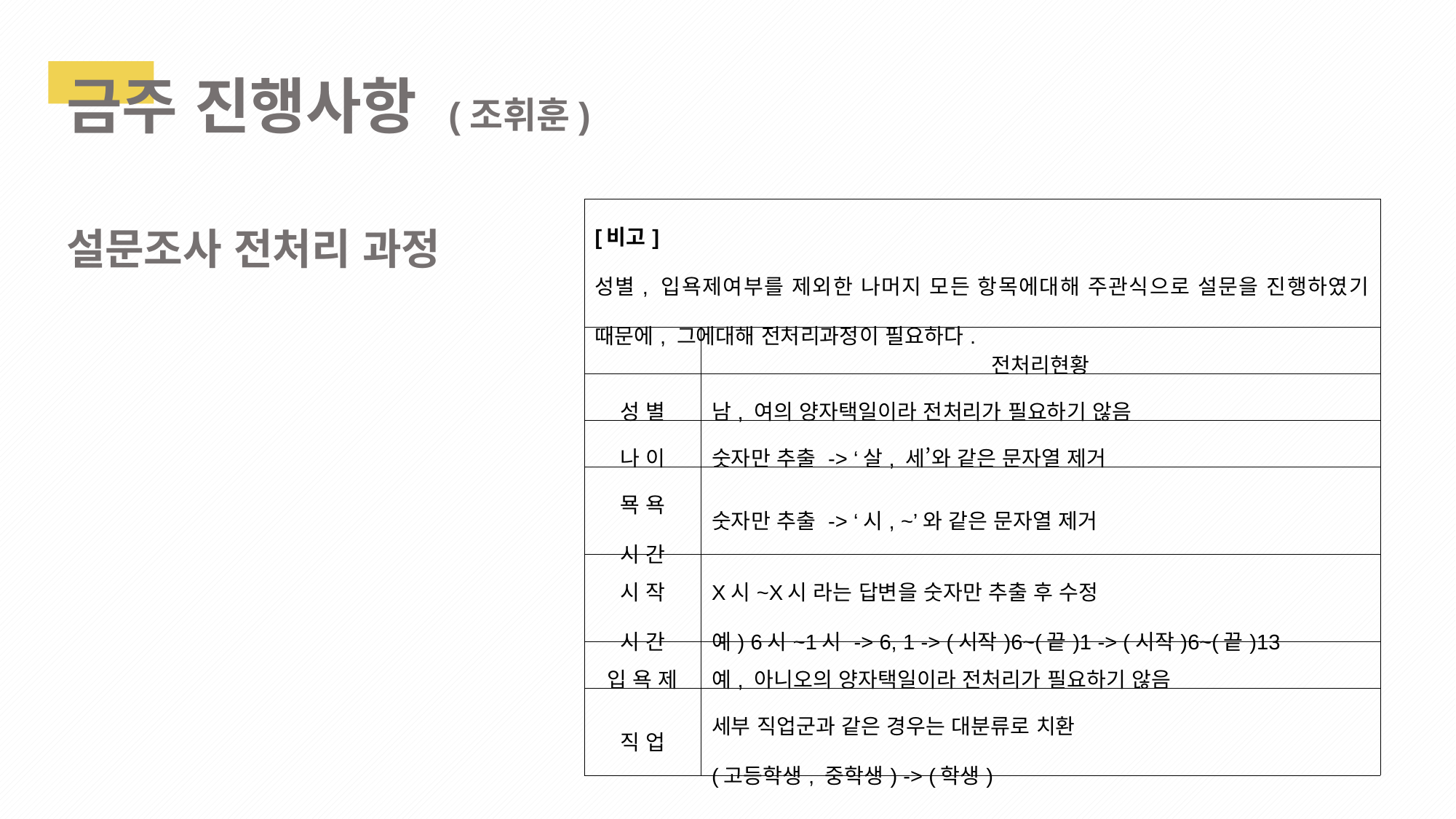

금주 진행사항 (조휘훈)
설문조사 전처리 과정
| [비고] 성별, 입욕제여부를 제외한 나머지 모든 항목에대해 주관식으로 설문을 진행하였기 때문에, 그에대해 전처리과정이 필요하다. |  |
| --- | --- |
|  | 전처리현황 |
| 성 별 | 남, 여의 양자택일이라 전처리가 필요하기 않음 |
| 나 이 | 숫자만 추출 -> ‘살, 세’와 같은 문자열 제거 |
| 묙 욕 시 간 | 숫자만 추출 -> ‘시, ~’와 같은 문자열 제거 |
| 시 작 시 간 | X시~X시 라는 답변을 숫자만 추출 후 수정 예) 6시~1시 -> 6, 1 -> (시작)6~(끝)1 -> (시작)6~(끝)13 |
| 입 욕 제 | 예, 아니오의 양자택일이라 전처리가 필요하기 않음 |
| 직 업 | 세부 직업군과 같은 경우는 대분류로 치환 (고등학생, 중학생) -> (학생) |